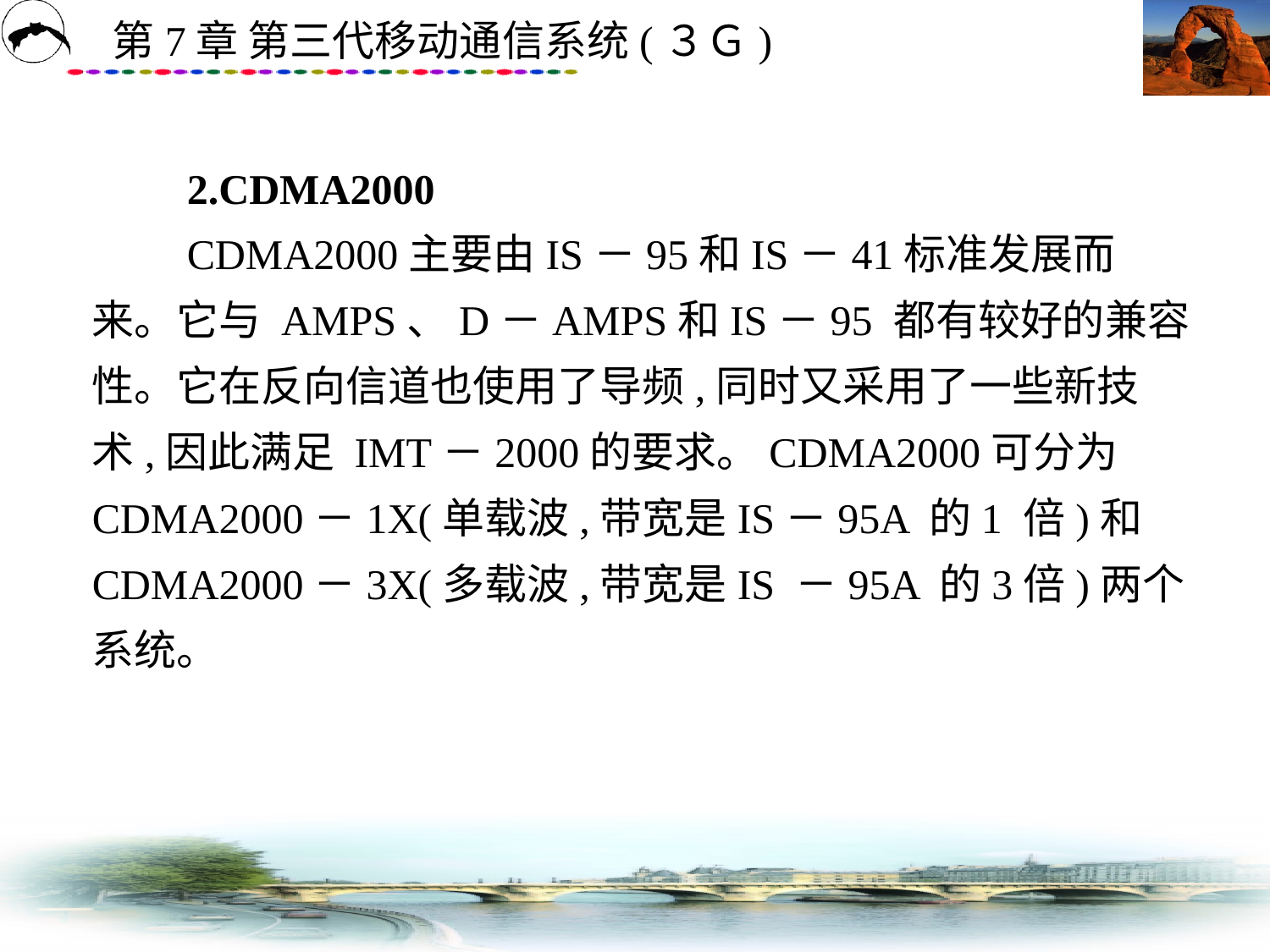

# 2.CDMA2000 　　CDMA2000主要由IS－95和IS－41标准发展而来。它与 AMPS、D－AMPS和IS－95 都有较好的兼容性。它在反向信道也使用了导频,同时又采用了一些新技术,因此满足 IMT－2000的要求。CDMA2000可分为 CDMA2000－1X(单载波,带宽是IS－95A 的1 倍)和 CDMA2000－3X(多载波,带宽是IS －95A 的3倍)两个系统。